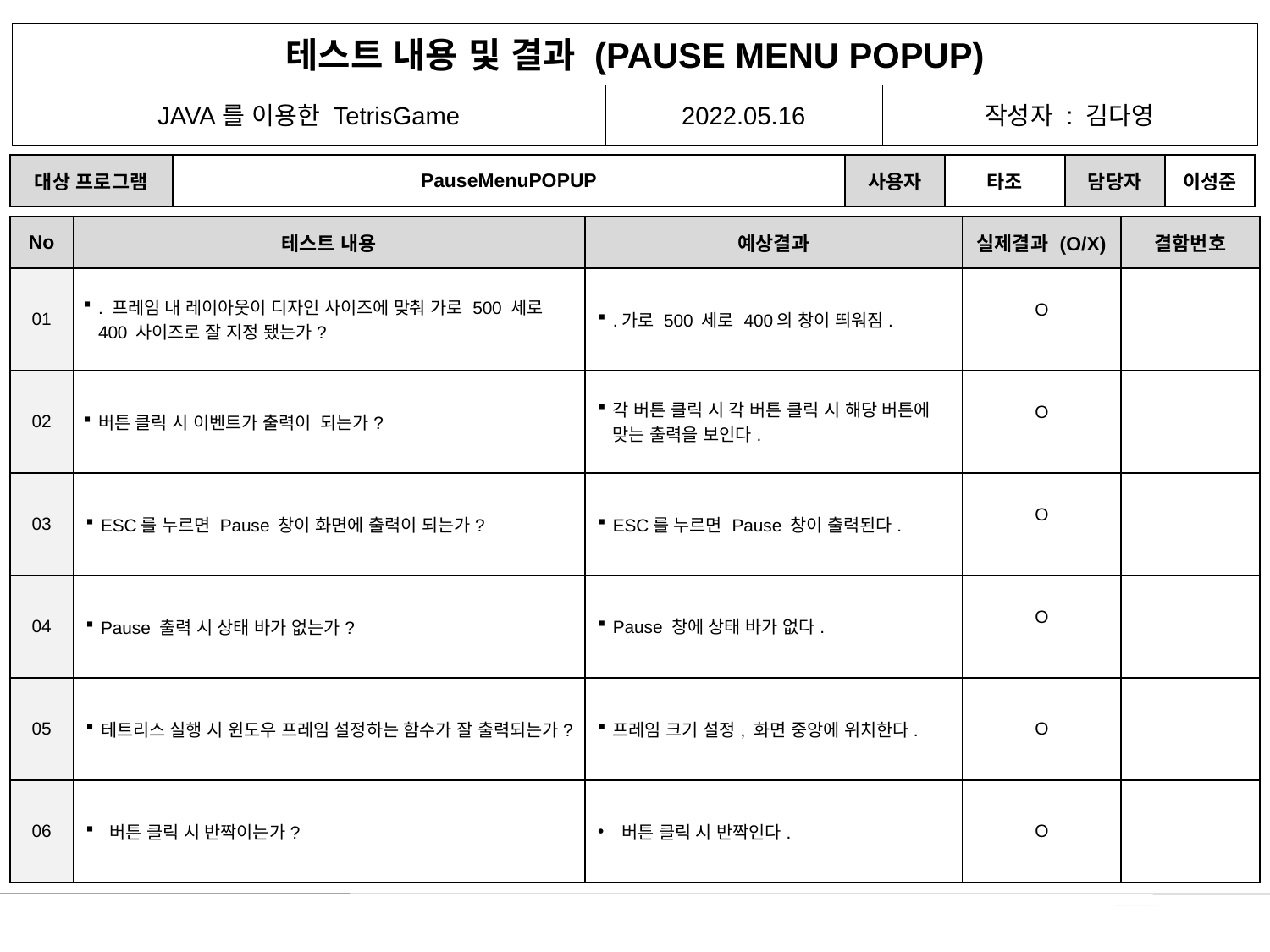

테스트 내용 및 결과 (PAUSE MENU POPUP)
JAVA를 이용한 TetrisGame
2022.05.16
작성자 : 김다영
| 대상 프로그램 | PauseMenuPOPUP | 사용자 | 타조 | 담당자 | 이성준 |
| --- | --- | --- | --- | --- | --- |
| No | 테스트 내용 | 예상결과 | 실제결과 (O/X) | 결함번호 |
| --- | --- | --- | --- | --- |
| 01 | . 프레임 내 레이아웃이 디자인 사이즈에 맞춰 가로 500 세로 400 사이즈로 잘 지정 됐는가? | .가로 500 세로 400의 창이 띄워짐. | O |  |
| 02 | 버튼 클릭 시 이벤트가 출력이 되는가? | 각 버튼 클릭 시 각 버튼 클릭 시 해당 버튼에 맞는 출력을 보인다. | O |  |
| 03 | ESC를 누르면 Pause 창이 화면에 출력이 되는가? | ESC를 누르면 Pause 창이 출력된다. | O |  |
| 04 | Pause 출력 시 상태 바가 없는가? | Pause 창에 상태 바가 없다. | O |  |
| 05 | 테트리스 실행 시 윈도우 프레임 설정하는 함수가 잘 출력되는가? | 프레임 크기 설정, 화면 중앙에 위치한다. | O |  |
| 06 | 버튼 클릭 시 반짝이는가? | 버튼 클릭 시 반짝인다. | O |  |